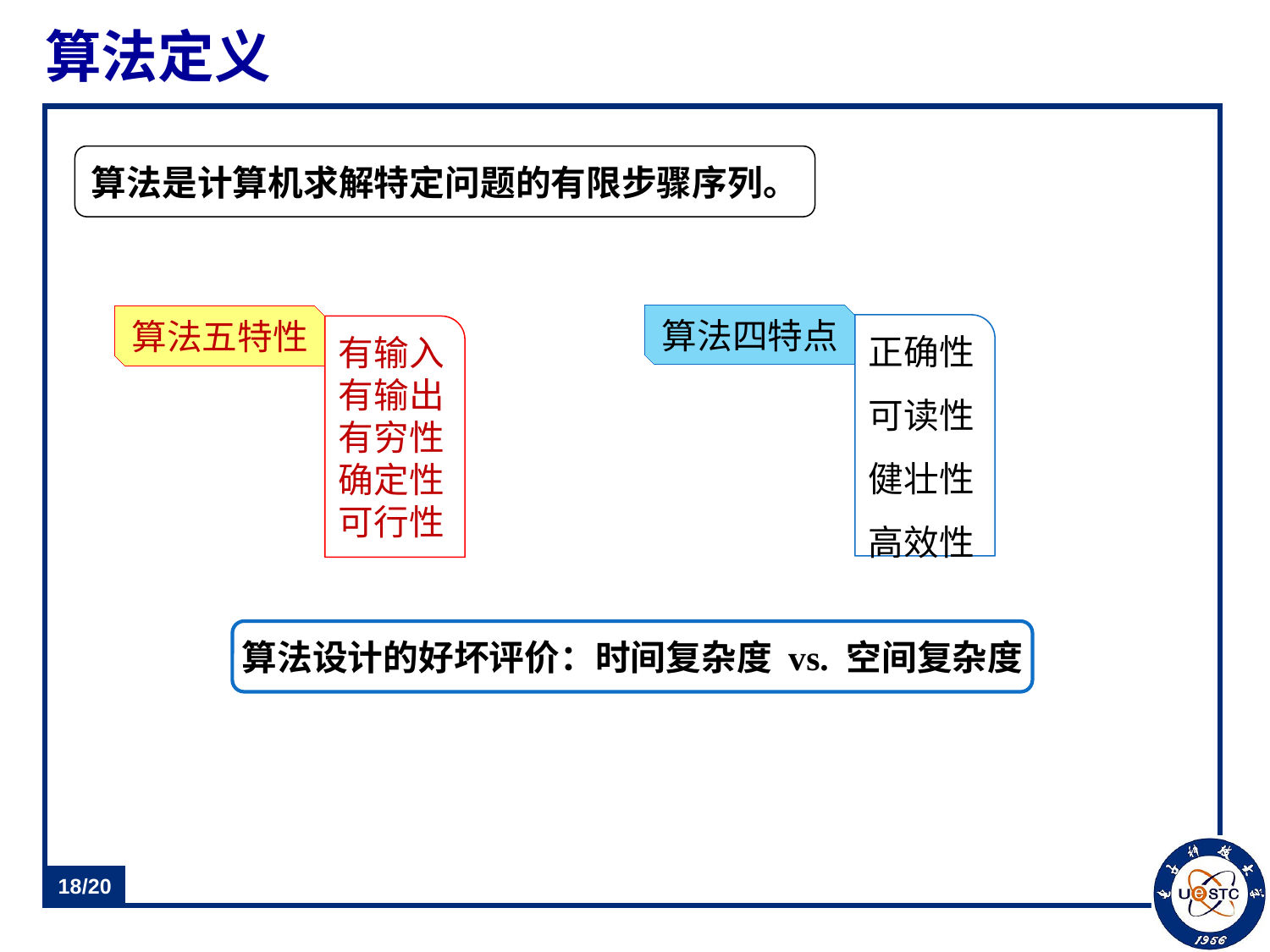

# 算法定义
算法是计算机求解特定问题的有限步骤序列。
算法四特点
正确性
可读性
健壮性
高效性
算法五特性
有输入
有输出
有穷性
确定性
可行性
算法设计的好坏评价：时间复杂度 vs. 空间复杂度
18/20